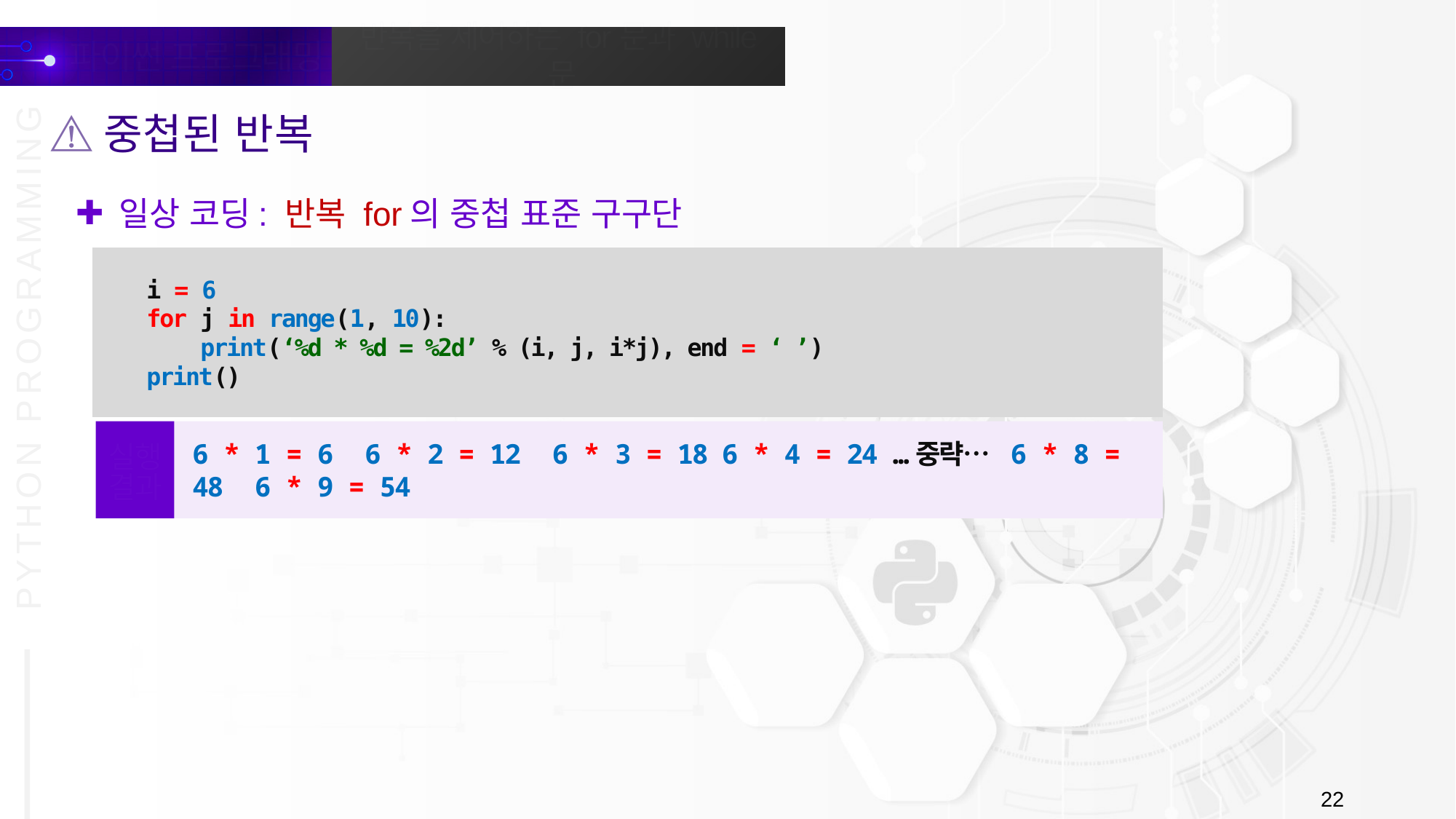

중첩된 반복
일상 코딩: 반복 for의 중첩 표준 구구단
i = 6
for j in range(1, 10):
    print(‘%d * %d = %2d’ % (i, j, i*j), end = ‘ ’)
print()
6 * 1 = 6  6 * 2 = 12  6 * 3 = 18 6 * 4 = 24 …중략…  6 * 8 = 48  6 * 9 = 54

실행
결과
22